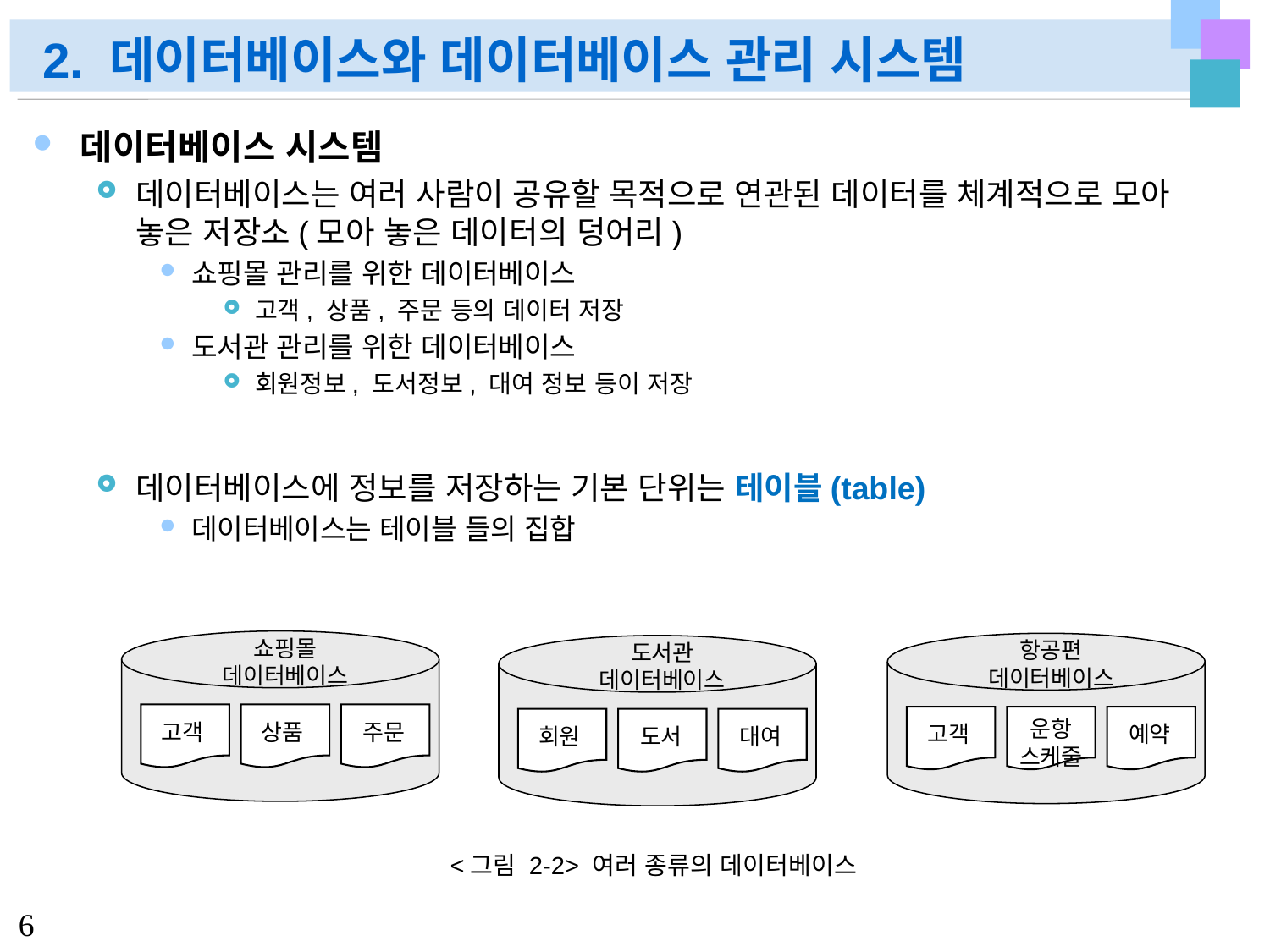

# 2. 데이터베이스와 데이터베이스 관리 시스템
데이터베이스 시스템
데이터베이스는 여러 사람이 공유할 목적으로 연관된 데이터를 체계적으로 모아 놓은 저장소(모아 놓은 데이터의 덩어리)
쇼핑몰 관리를 위한 데이터베이스
고객, 상품, 주문 등의 데이터 저장
도서관 관리를 위한 데이터베이스
회원정보, 도서정보, 대여 정보 등이 저장

데이터베이스에 정보를 저장하는 기본 단위는 테이블(table)
데이터베이스는 테이블 들의 집합

쇼핑몰
데이터베이스
항공편
데이터베이스

도서관
데이터베이스

운항
스케줄

고객
상품
주문
고객
예약
회원
도서
대여
<그림 2-2> 여러 종류의 데이터베이스